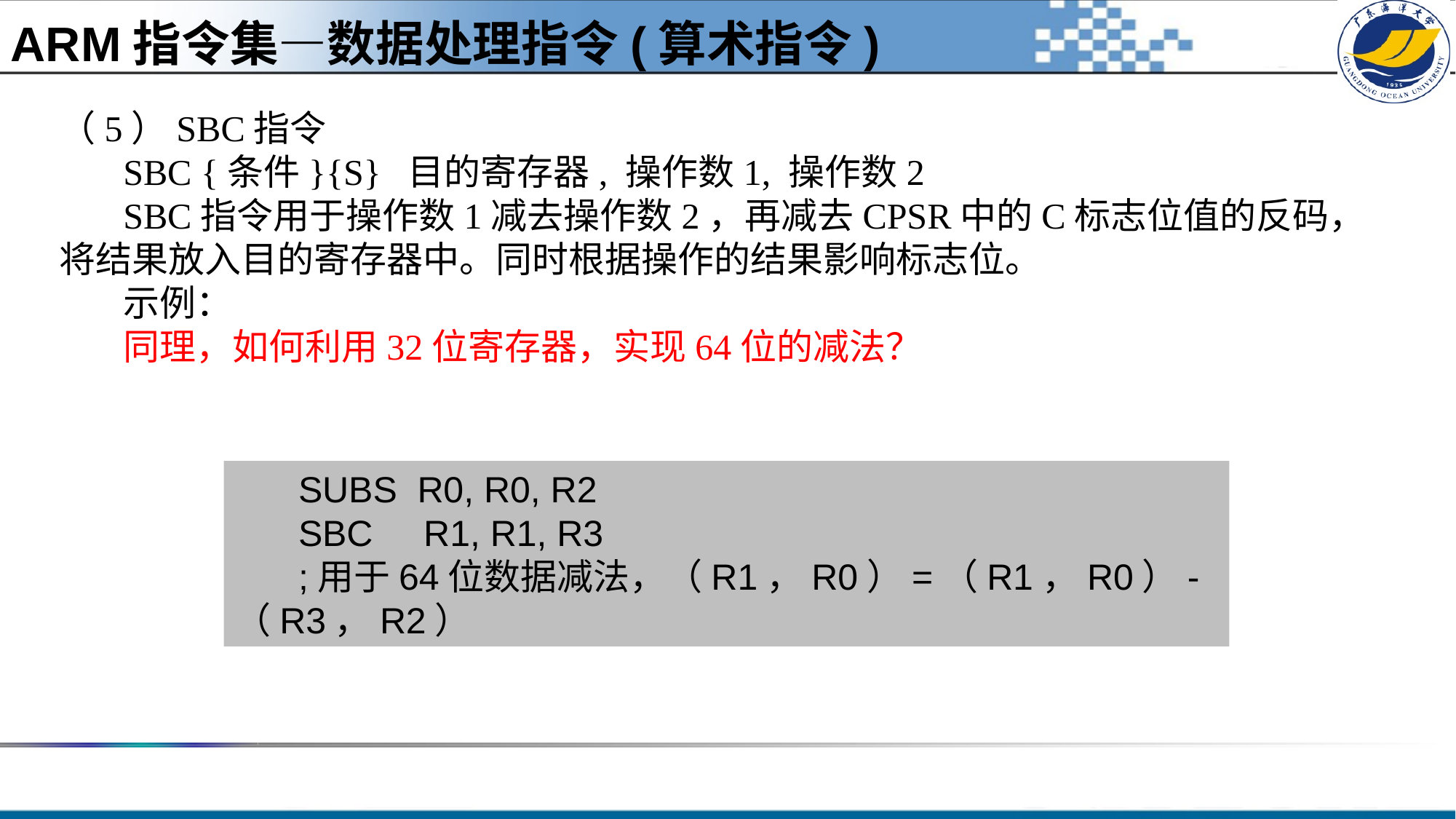

ARM指令集—数据处理指令(算术指令)
（5）SBC指令
SBC {条件}{S}  目的寄存器, 操作数1, 操作数2
SBC指令用于操作数1减去操作数2，再减去CPSR中的C标志位值的反码，将结果放入目的寄存器中。同时根据操作的结果影响标志位。
示例：
同理，如何利用32位寄存器，实现64位的减法？
SUBS  R0, R0, R2
SBC     R1, R1, R3
;用于64位数据减法，（R1，R0）=（R1，R0）-（R3，R2）
52